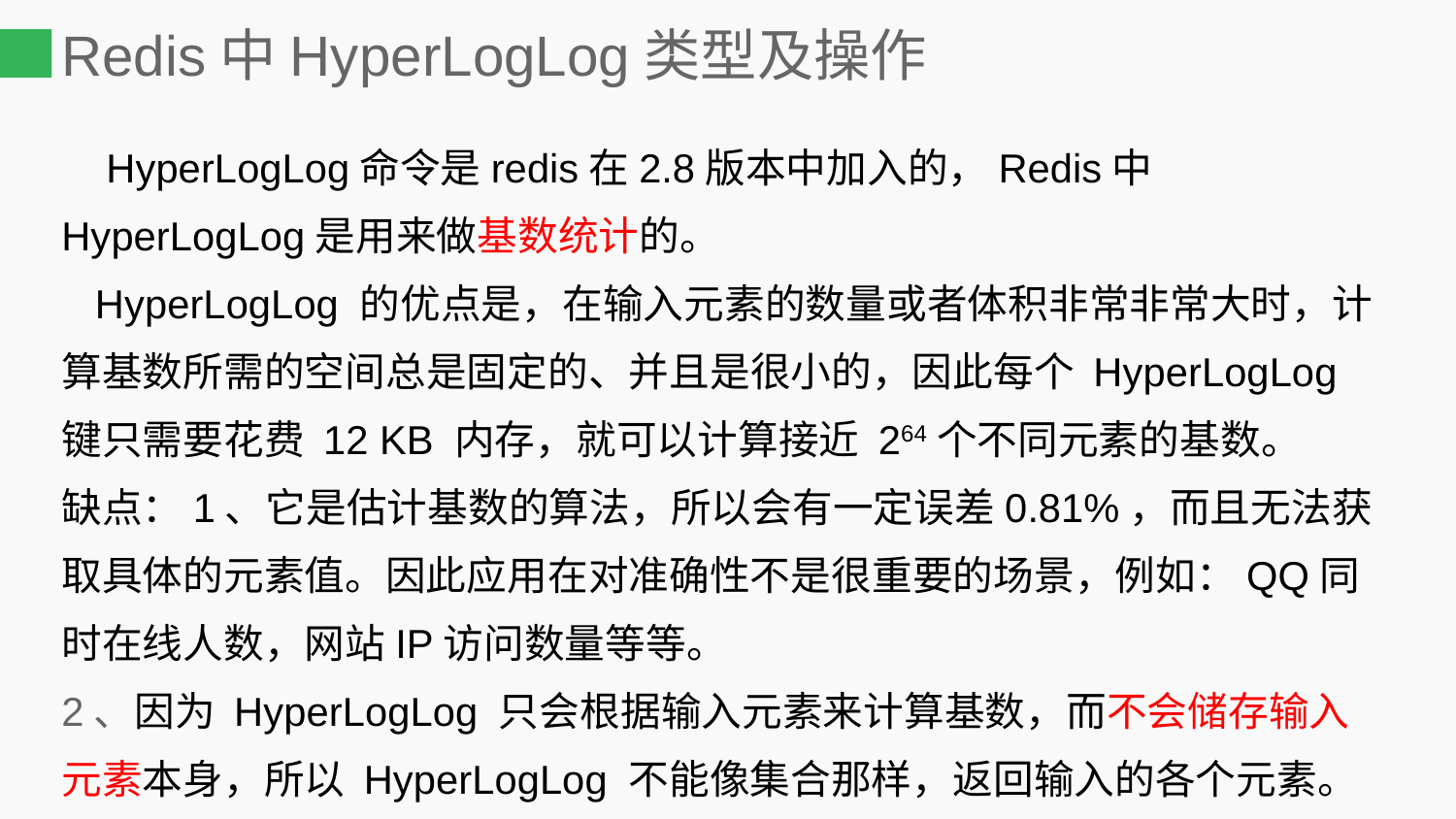

# Redis中HyperLogLog类型及操作
    HyperLogLog命令是redis在2.8版本中加入的，Redis中HyperLogLog是用来做基数统计的。
   HyperLogLog 的优点是，在输入元素的数量或者体积非常非常大时，计算基数所需的空间总是固定的、并且是很小的，因此每个 HyperLogLog 键只需要花费 12 KB 内存，就可以计算接近 264个不同元素的基数。
缺点：1、它是估计基数的算法，所以会有一定误差0.81%，而且无法获取具体的元素值。因此应用在对准确性不是很重要的场景，例如：QQ同时在线人数，网站IP访问数量等等。
2、因为 HyperLogLog 只会根据输入元素来计算基数，而不会储存输入元素本身，所以 HyperLogLog 不能像集合那样，返回输入的各个元素。